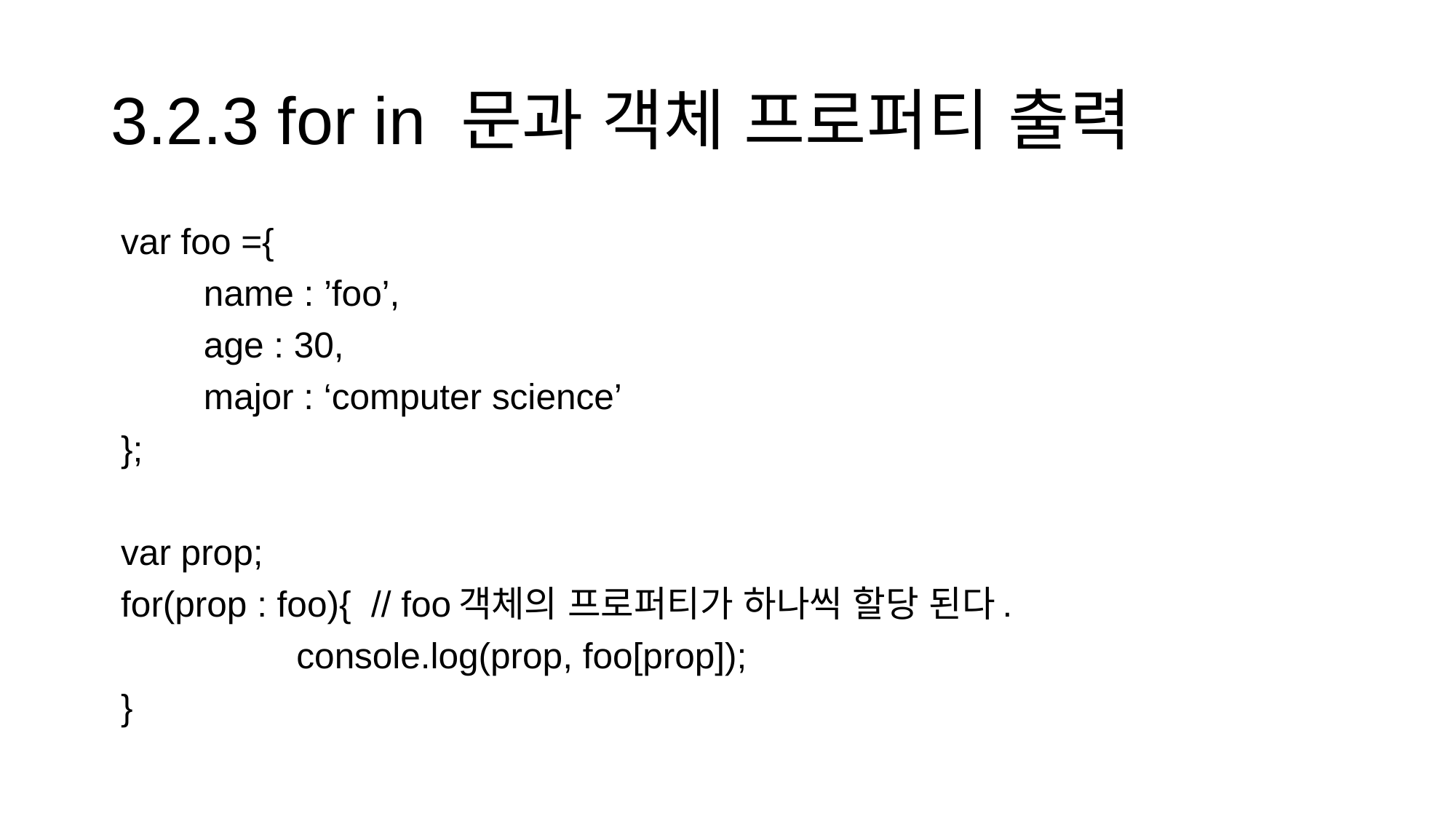

# 3.2.3 for in 문과 객체 프로퍼티 출력
 var foo ={
	name : ’foo’,
	age : 30,
	major : ‘computer science’
 };

 var prop;
 for(prop : foo){  // foo객체의 프로퍼티가 하나씩 할당 된다.
		console.log(prop, foo[prop]);
 }